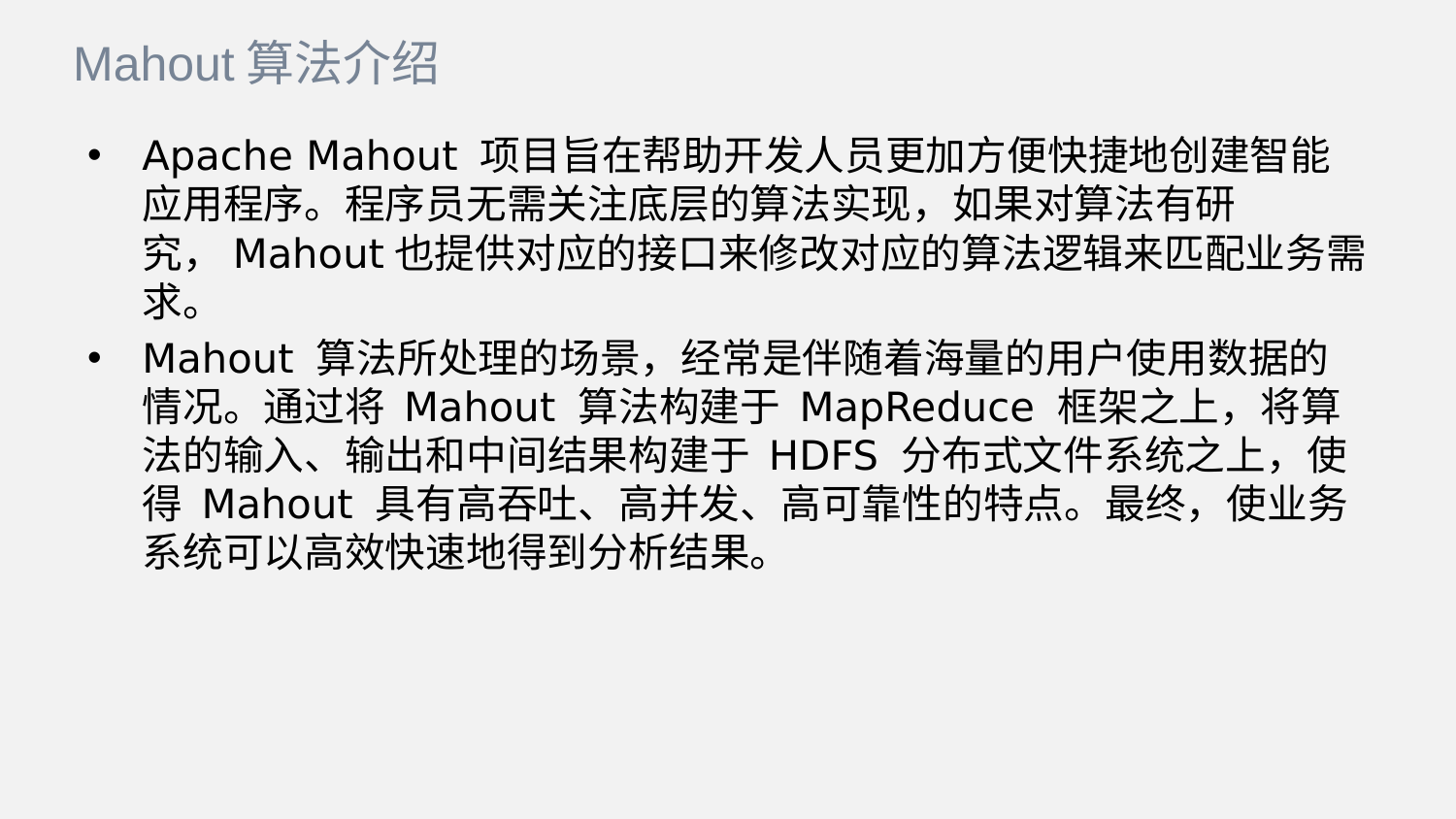

Mahout算法介绍
Apache Mahout 项目旨在帮助开发人员更加方便快捷地创建智能应用程序。程序员无需关注底层的算法实现，如果对算法有研究，Mahout也提供对应的接口来修改对应的算法逻辑来匹配业务需求。
Mahout 算法所处理的场景，经常是伴随着海量的用户使用数据的情况。通过将 Mahout 算法构建于 MapReduce 框架之上，将算法的输入、输出和中间结果构建于 HDFS 分布式文件系统之上，使得 Mahout 具有高吞吐、高并发、高可靠性的特点。最终，使业务系统可以高效快速地得到分析结果。